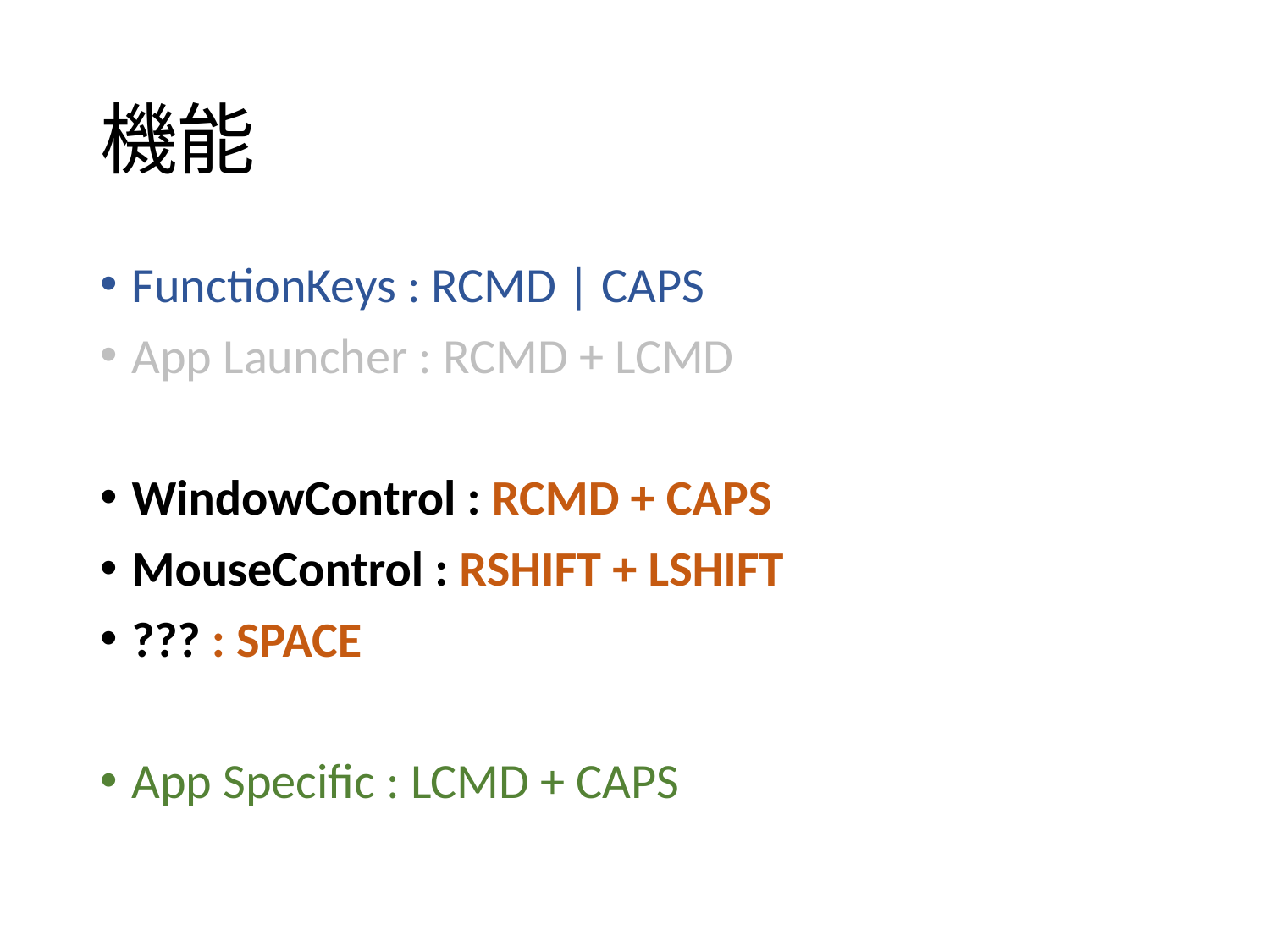

# 機能
FunctionKeys : RCMD | CAPS
App Launcher : RCMD + LCMD

WindowControl : RCMD + CAPS
MouseControl : RSHIFT + LSHIFT
??? : SPACE

App Specific : LCMD + CAPS